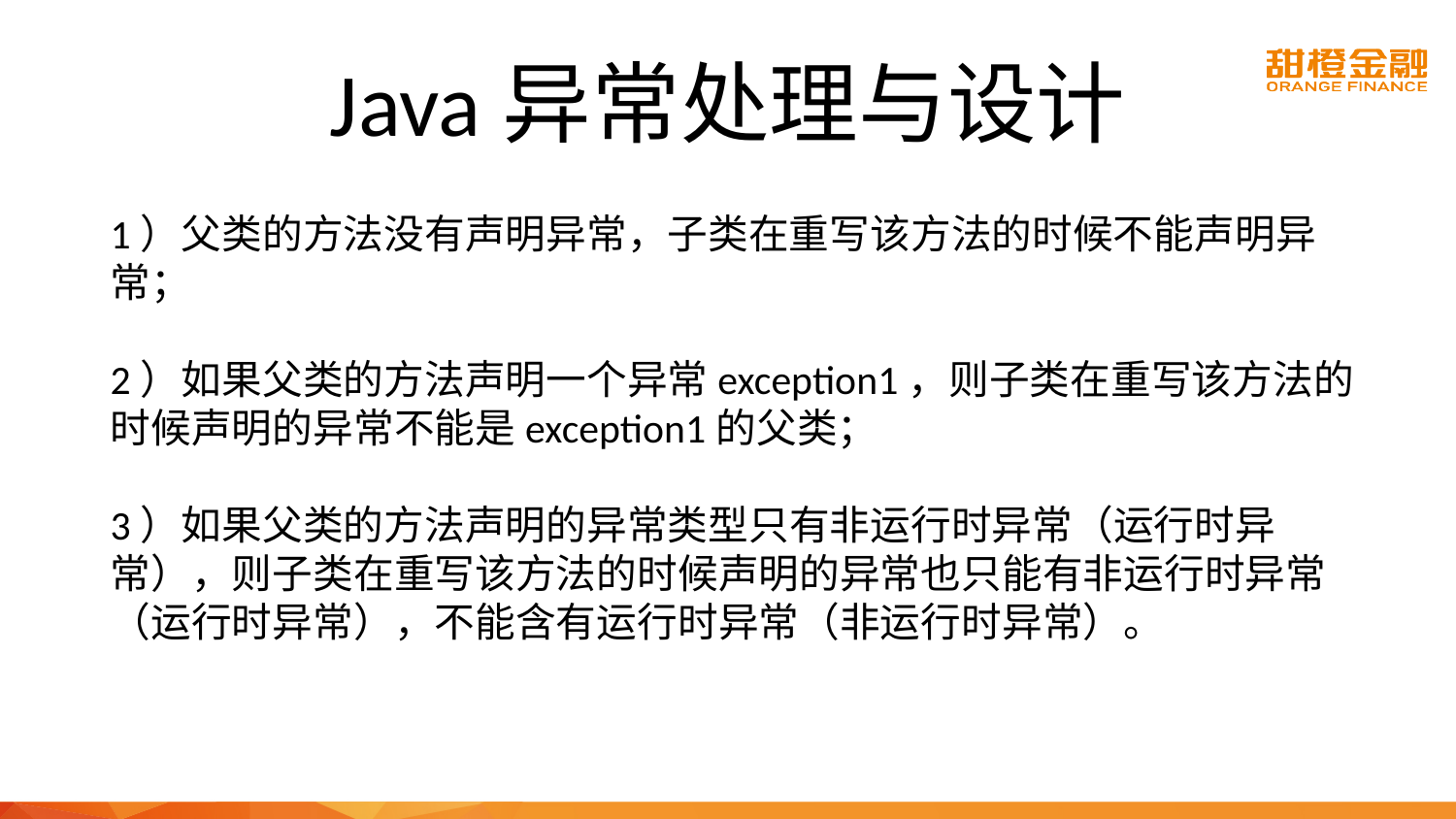

# Java异常处理与设计
1）父类的方法没有声明异常，子类在重写该方法的时候不能声明异常；

2）如果父类的方法声明一个异常exception1，则子类在重写该方法的时候声明的异常不能是exception1的父类；

3）如果父类的方法声明的异常类型只有非运行时异常（运行时异常），则子类在重写该方法的时候声明的异常也只能有非运行时异常（运行时异常），不能含有运行时异常（非运行时异常）。